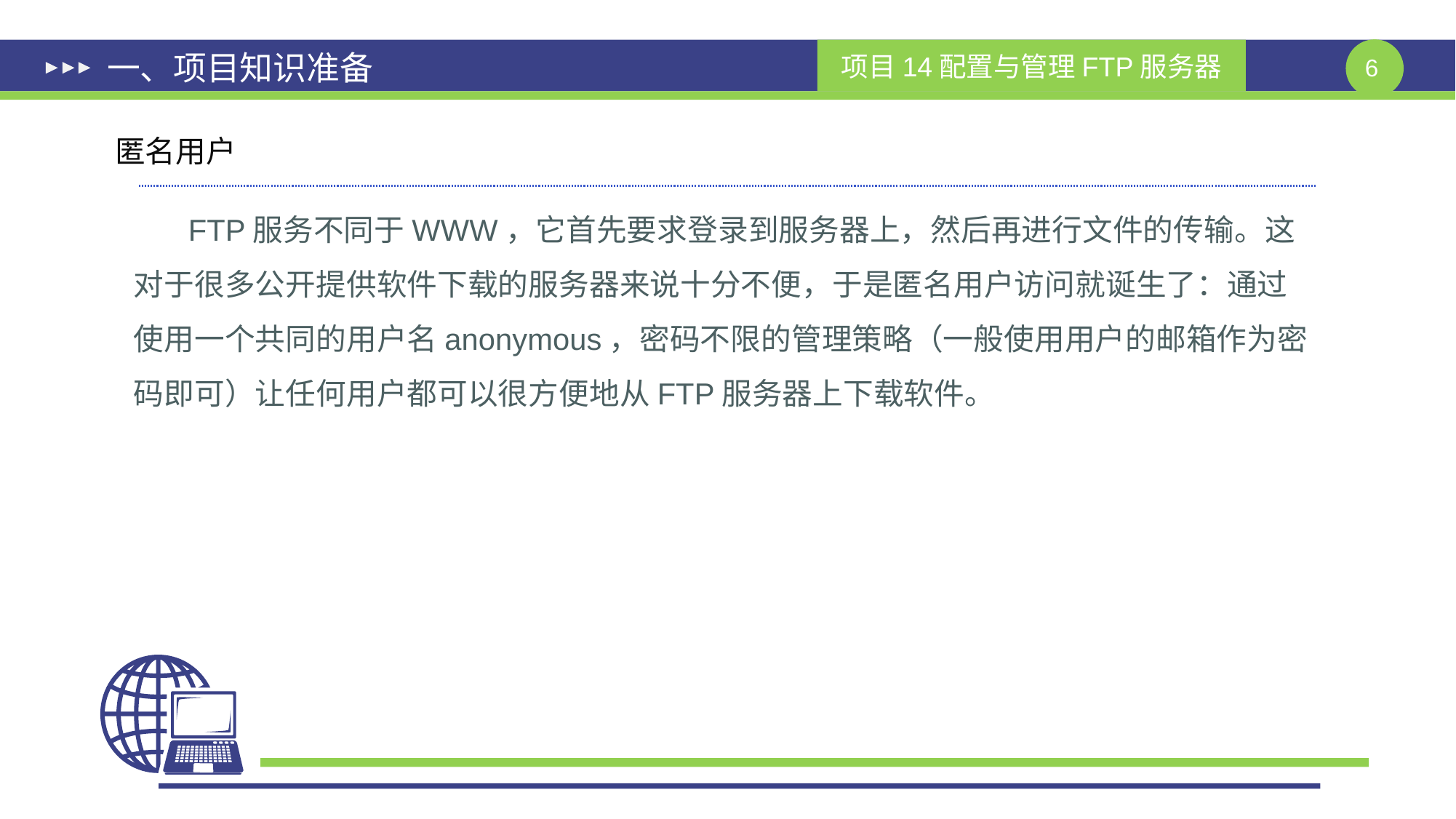

# 一、项目知识准备
匿名用户

FTP服务不同于WWW，它首先要求登录到服务器上，然后再进行文件的传输。这对于很多公开提供软件下载的服务器来说十分不便，于是匿名用户访问就诞生了：通过使用一个共同的用户名anonymous，密码不限的管理策略（一般使用用户的邮箱作为密码即可）让任何用户都可以很方便地从FTP服务器上下载软件。